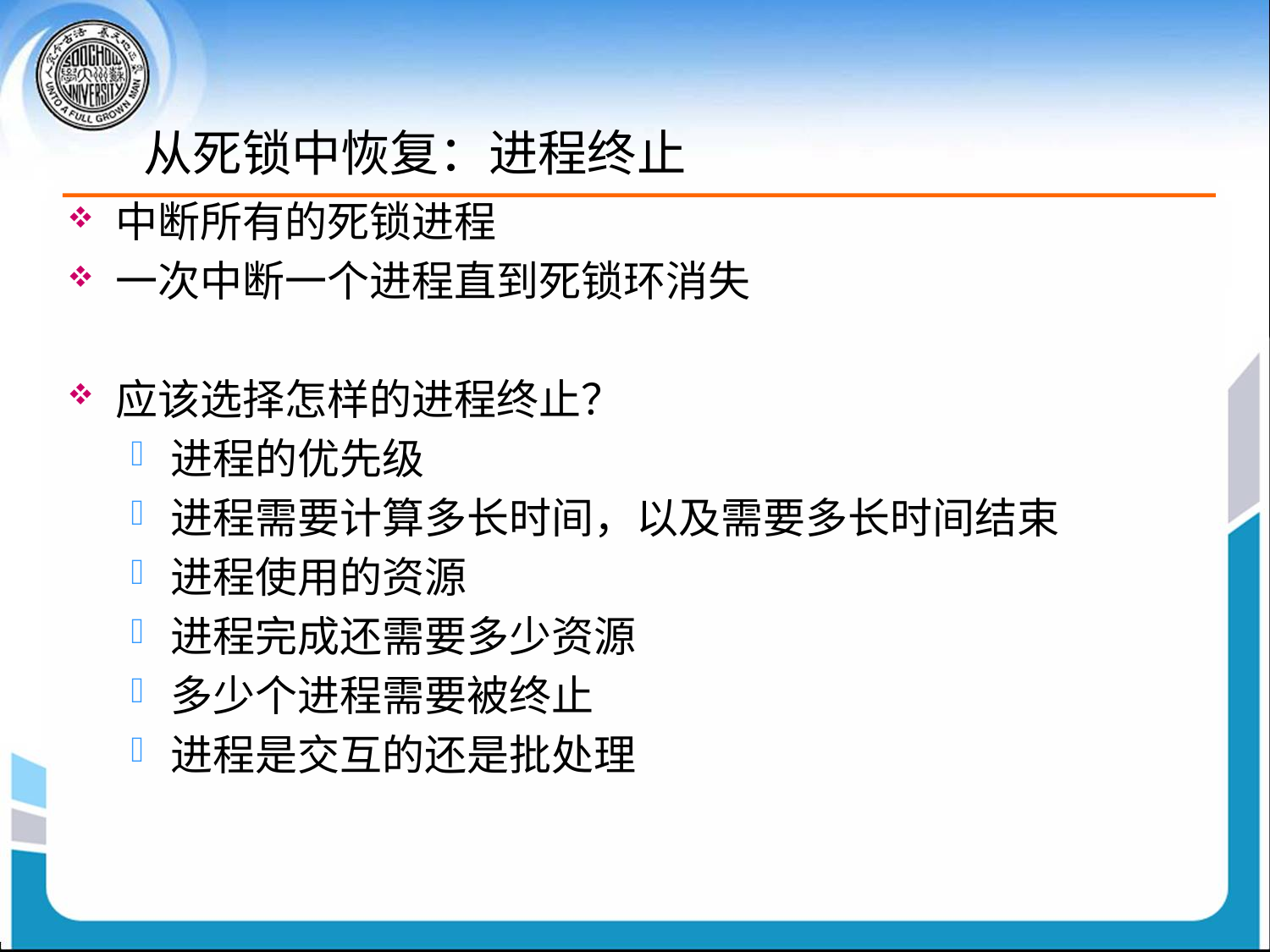

# 从死锁中恢复：进程终止
中断所有的死锁进程
一次中断一个进程直到死锁环消失

应该选择怎样的进程终止？
进程的优先级
进程需要计算多长时间，以及需要多长时间结束
进程使用的资源
进程完成还需要多少资源
多少个进程需要被终止
进程是交互的还是批处理